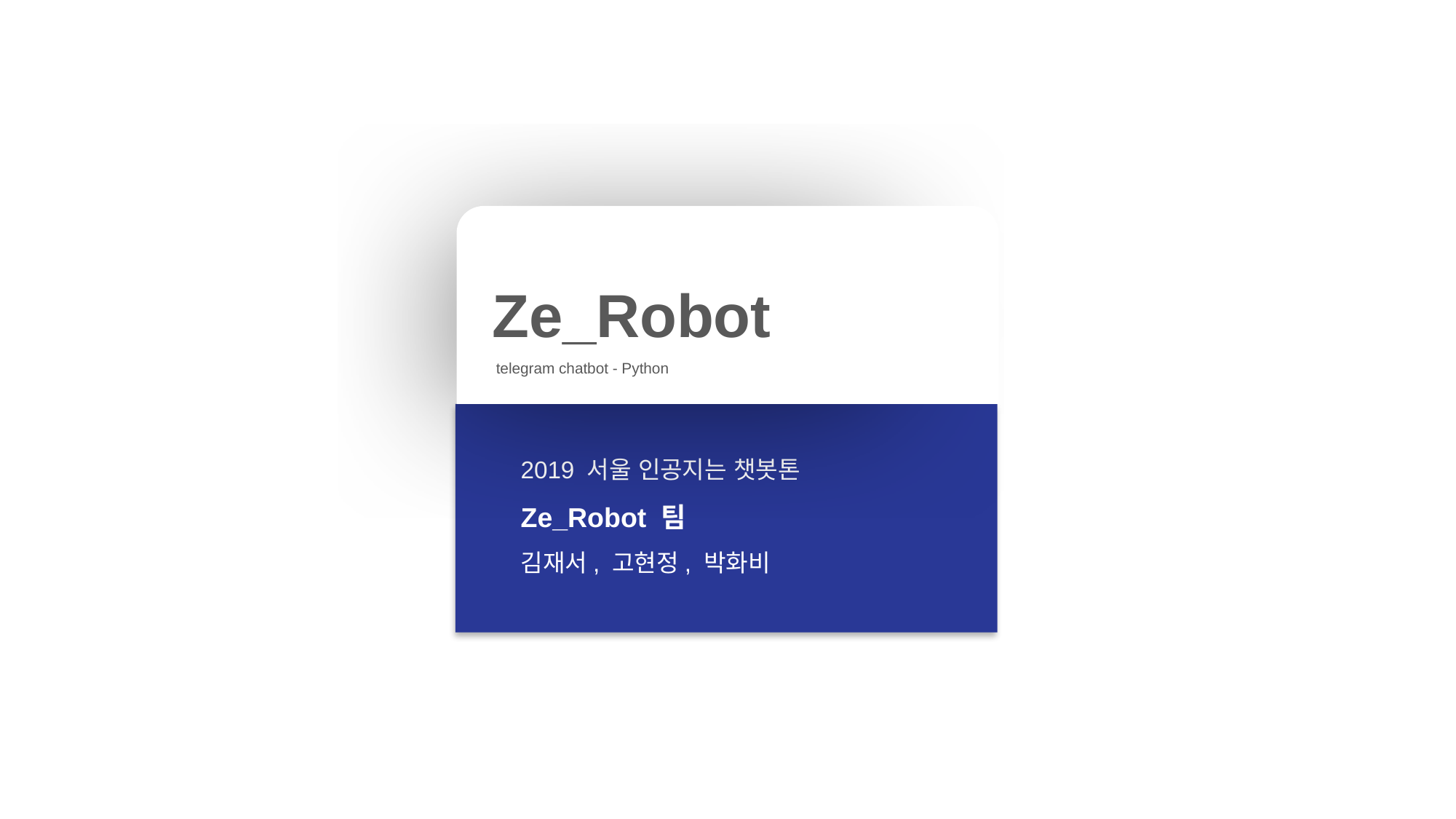

Ze_Robot
     telegram chatbot - Python

2019 서울 인공지는 챗봇톤
Ze_Robot 팀
김재서, 고현정, 박화비